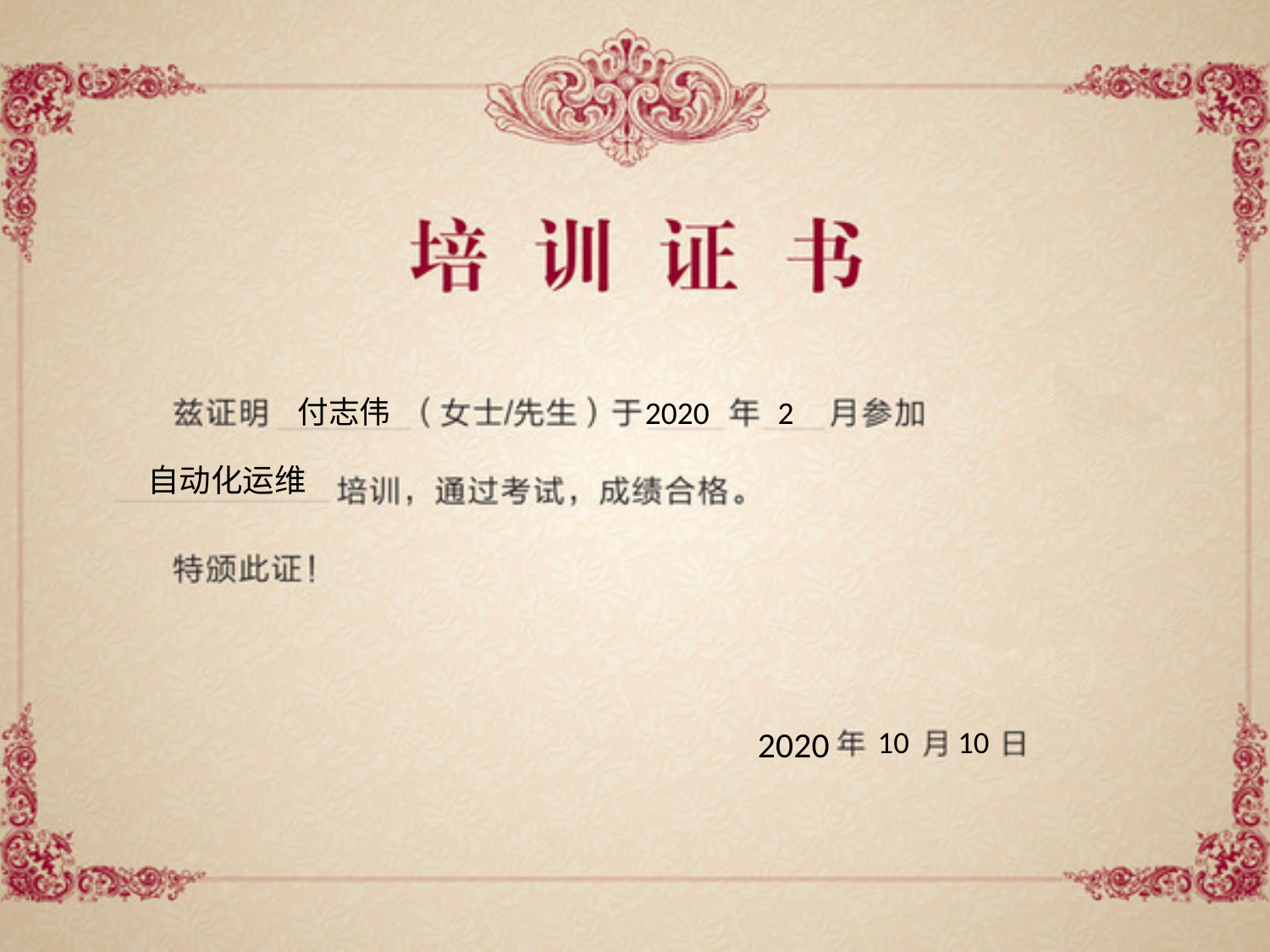

付志伟
2020
2
自动化运维
2020
10
10